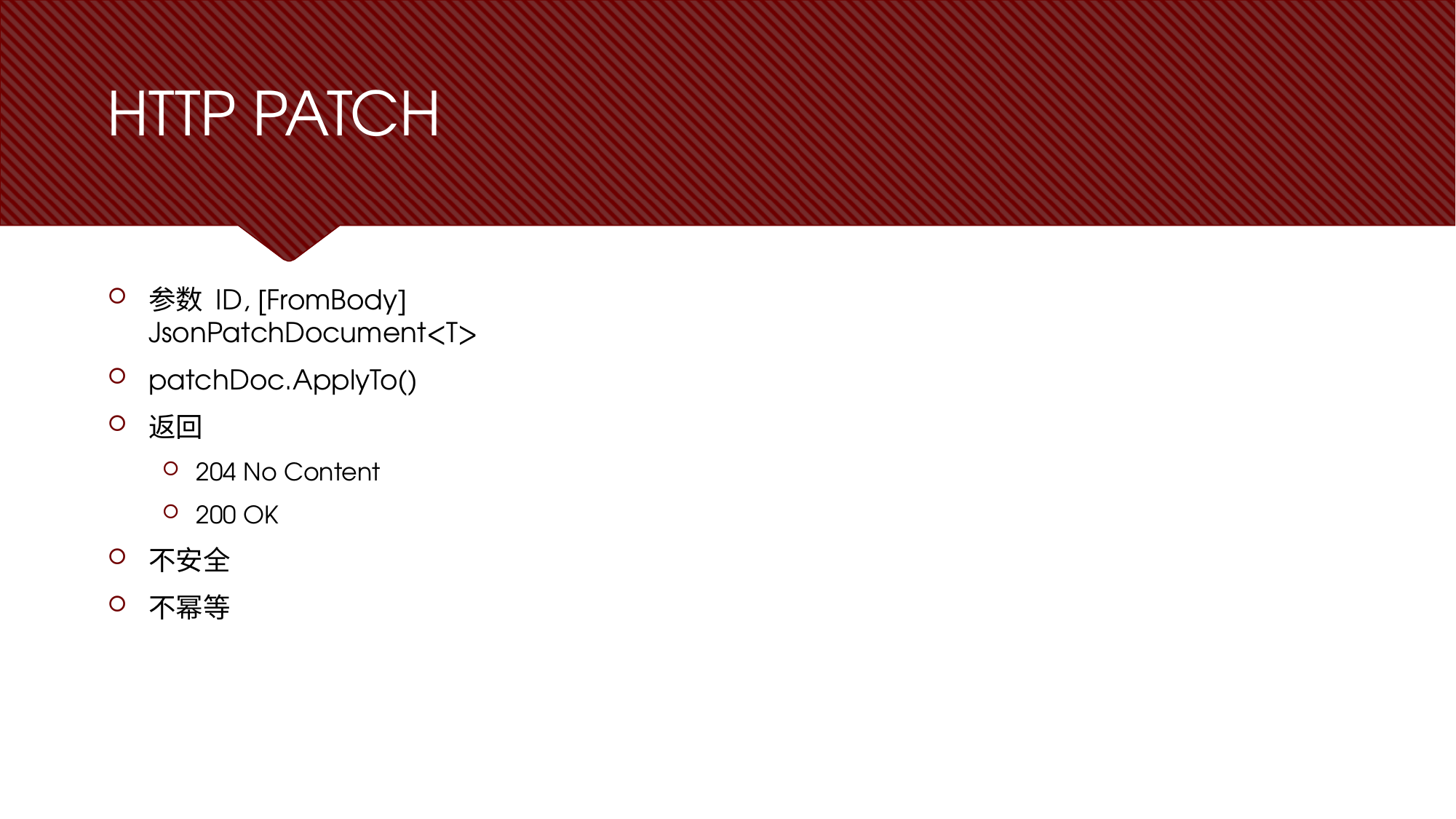

# HTTP PATCH
参数 ID, [FromBody] JsonPatchDocument<T>
patchDoc.ApplyTo()
返回
204 No Content
200 OK
不安全
不幂等